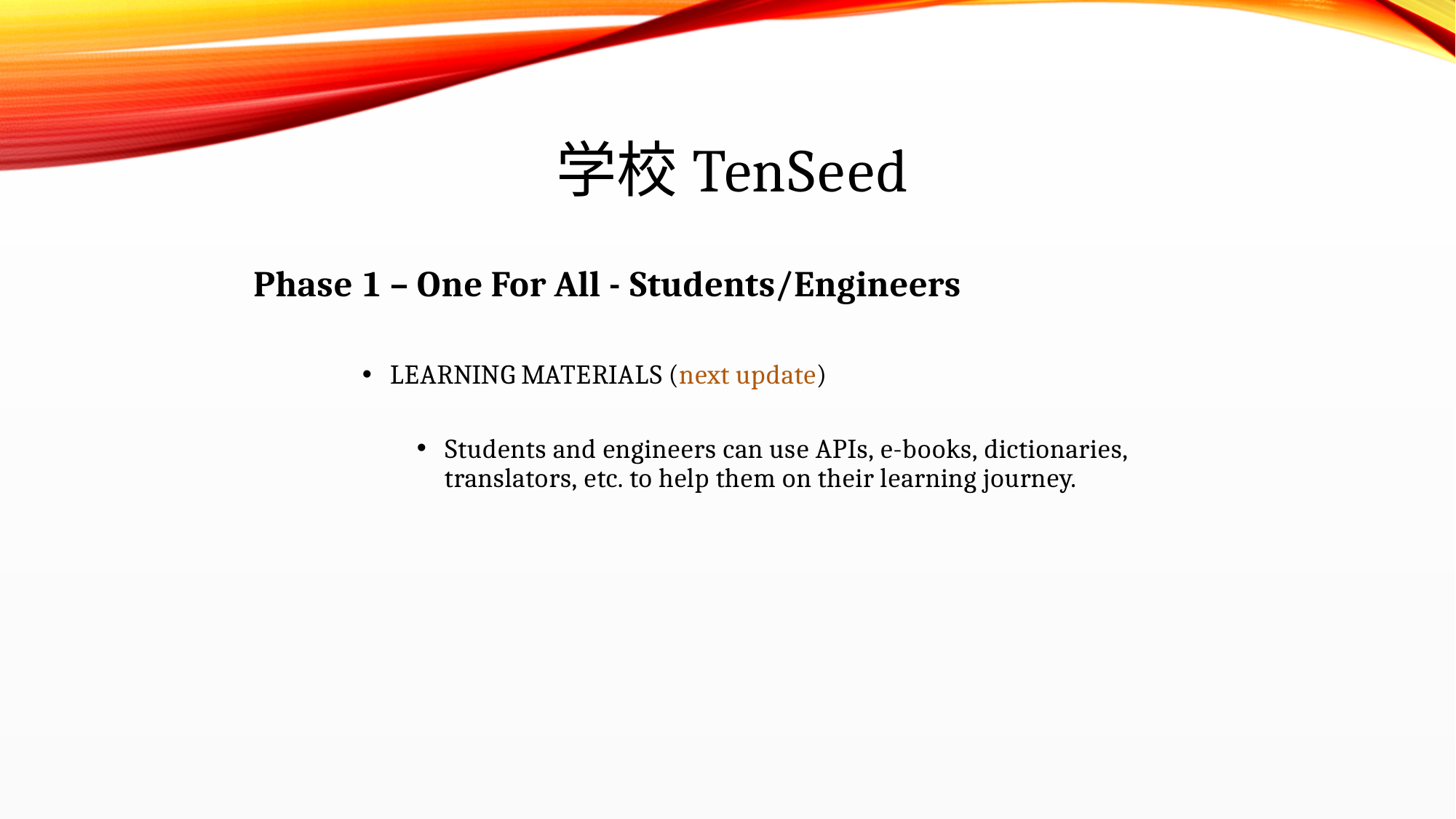

# 学校TenSeed
Phase 1 – One For All - Students/Engineers

LEARNING MATERIALS (next update)

Students and engineers can use APIs, e-books, dictionaries, translators, etc. to help them on their learning journey.